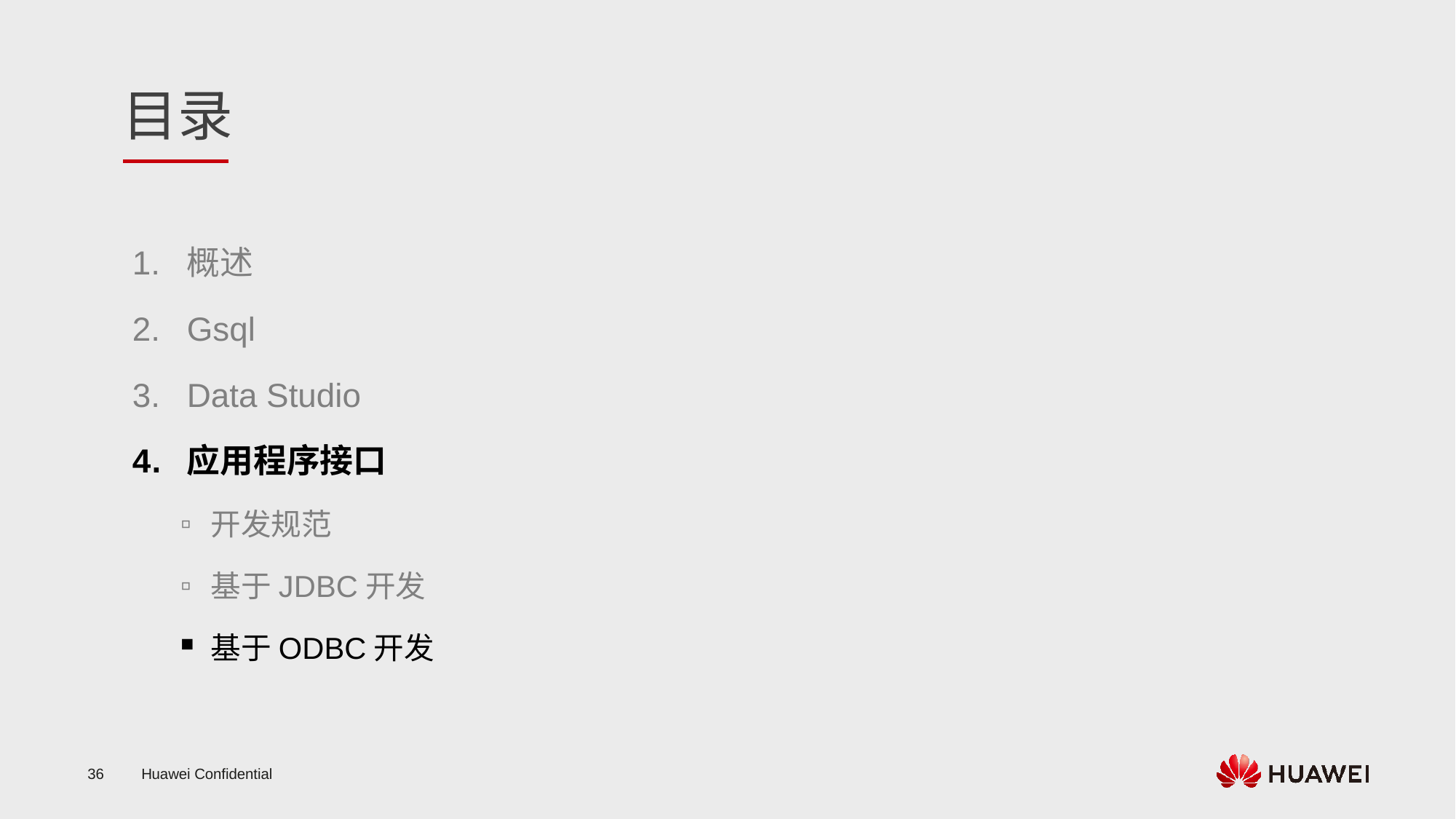

概述
Gsql
Data Studio
应用程序接口
开发规范
基于JDBC开发
基于ODBC开发